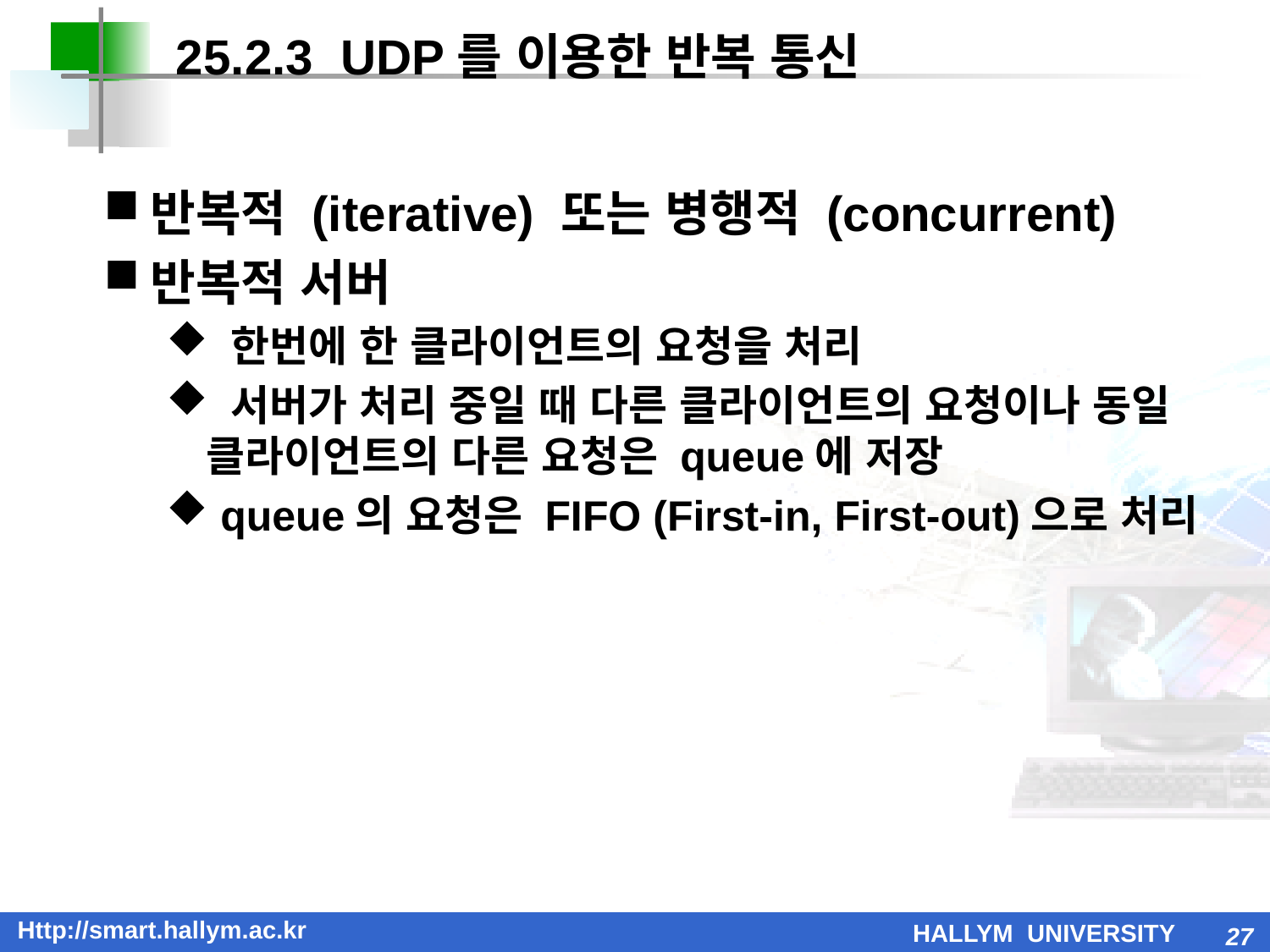

25.2.3  UDP를 이용한 반복 통신

반복적 (iterative) 또는 병행적 (concurrent)
반복적 서버
 한번에 한 클라이언트의 요청을 처리
 서버가 처리 중일 때 다른 클라이언트의 요청이나 동일 클라이언트의 다른 요청은 queue에 저장
 queue의 요청은 FIFO (First-in, First-out)으로 처리
27